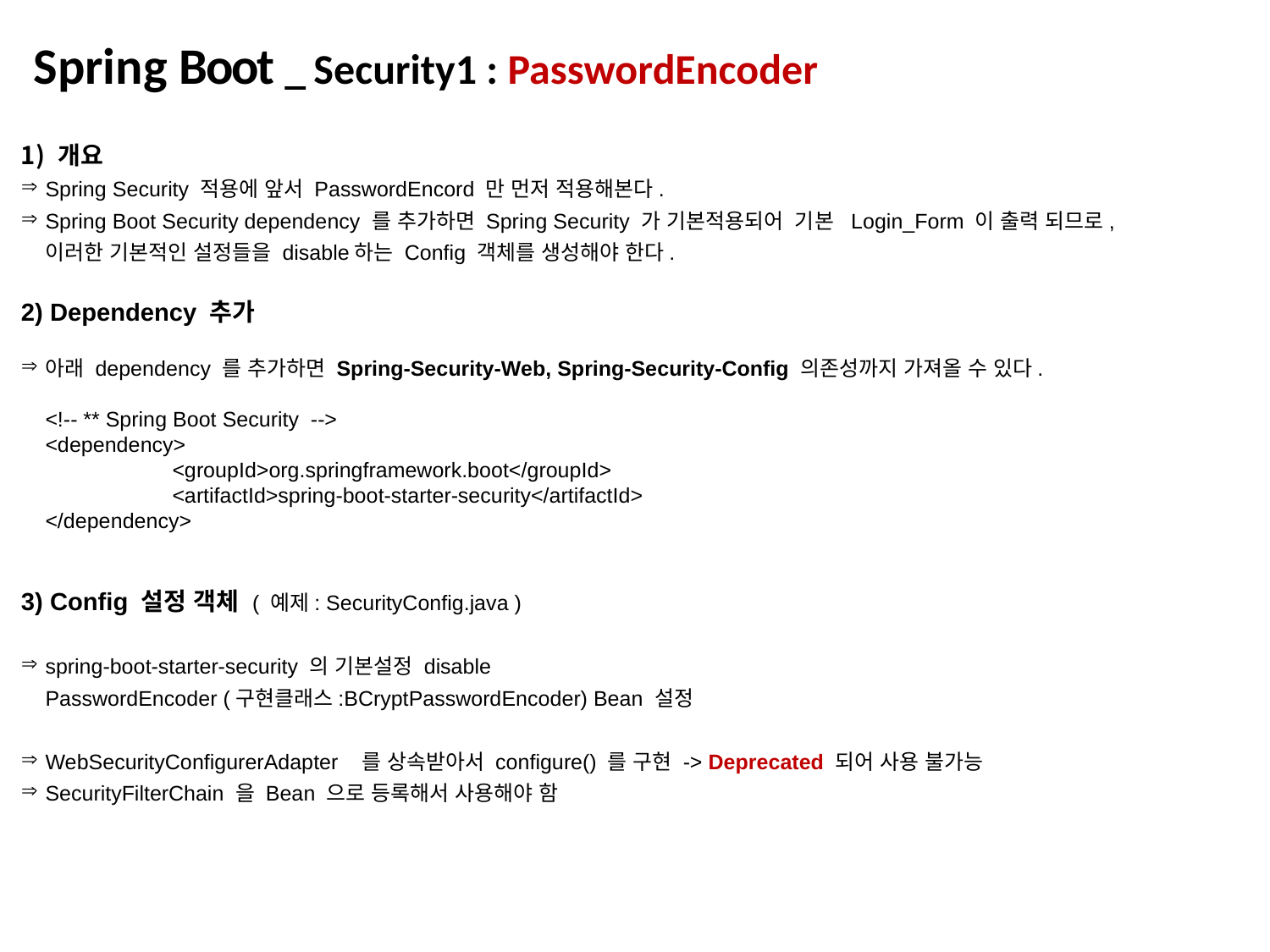

# Spring Boot _ Security1 : PasswordEncoder
 개요
Spring Security 적용에 앞서 PasswordEncord 만 먼저 적용해본다.
Spring Boot Security dependency 를 추가하면 Spring Security 가 기본적용되어  기본  Login_Form 이 출력 되므로,
이러한 기본적인 설정들을 disable하는 Config 객체를 생성해야 한다.
2) Dependency 추가
아래 dependency 를 추가하면 Spring-Security-Web, Spring-Security-Config 의존성까지 가져올 수 있다.
<!-- ** Spring Boot Security  -->
<dependency>
	<groupId>org.springframework.boot</groupId>
	<artifactId>spring-boot-starter-security</artifactId>
</dependency>

3) Config 설정 객체 ( 예제: SecurityConfig.java )

spring-boot-starter-security 의 기본설정 disable
PasswordEncoder (구현클래스:BCryptPasswordEncoder) Bean 설정

WebSecurityConfigurerAdapter   를 상속받아서 configure() 를 구현 -> Deprecated 되어 사용 불가능
SecurityFilterChain 을 Bean 으로 등록해서 사용해야 함